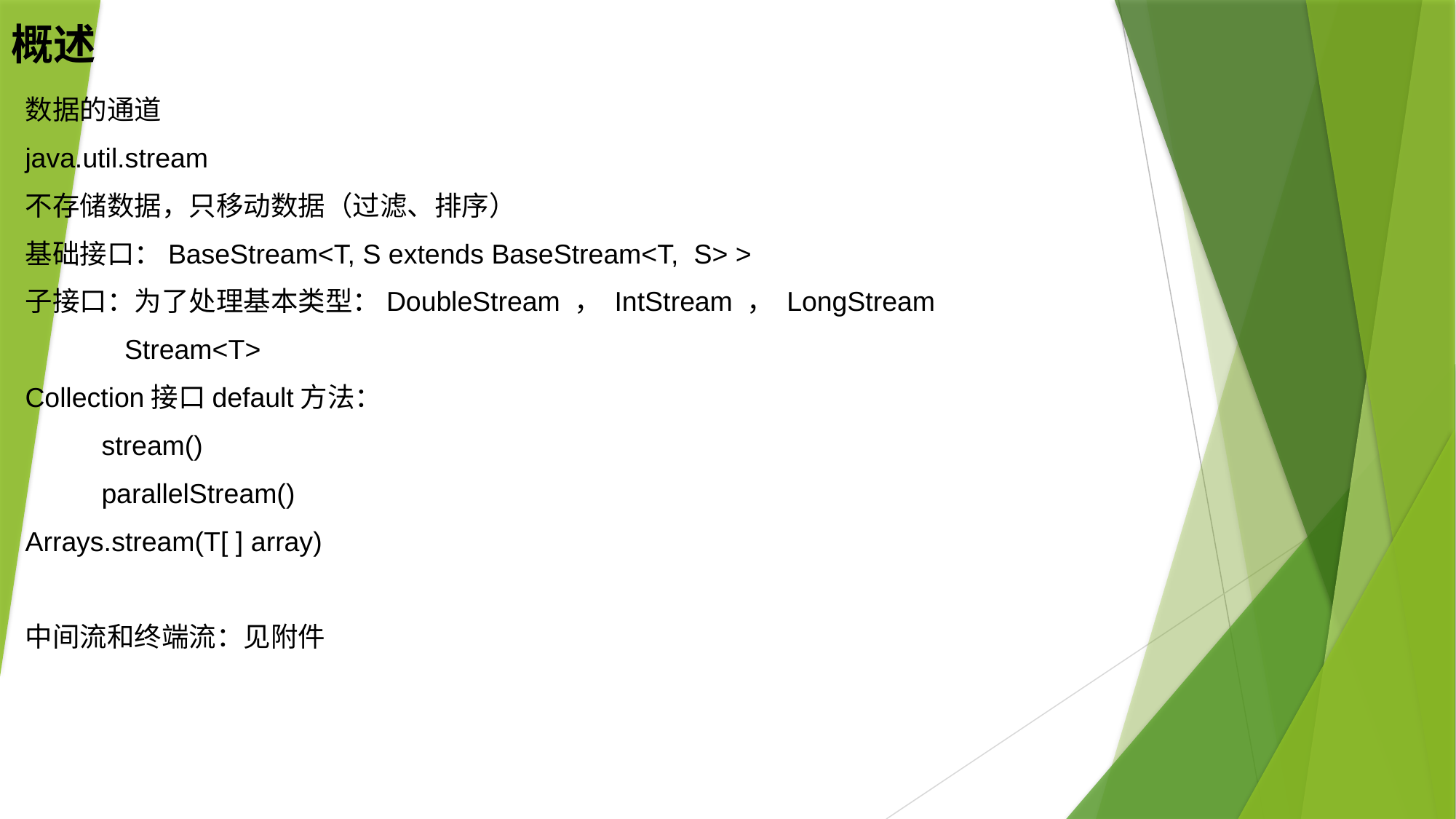

# 概述
数据的通道
java.util.stream
不存储数据，只移动数据（过滤、排序）
基础接口：BaseStream<T, S extends BaseStream<T,  S> >
子接口：为了处理基本类型：DoubleStream ， IntStream ， LongStream
             Stream<T>
Collection接口default方法：
          stream()
          parallelStream()
Arrays.stream(T[ ] array)

中间流和终端流：见附件